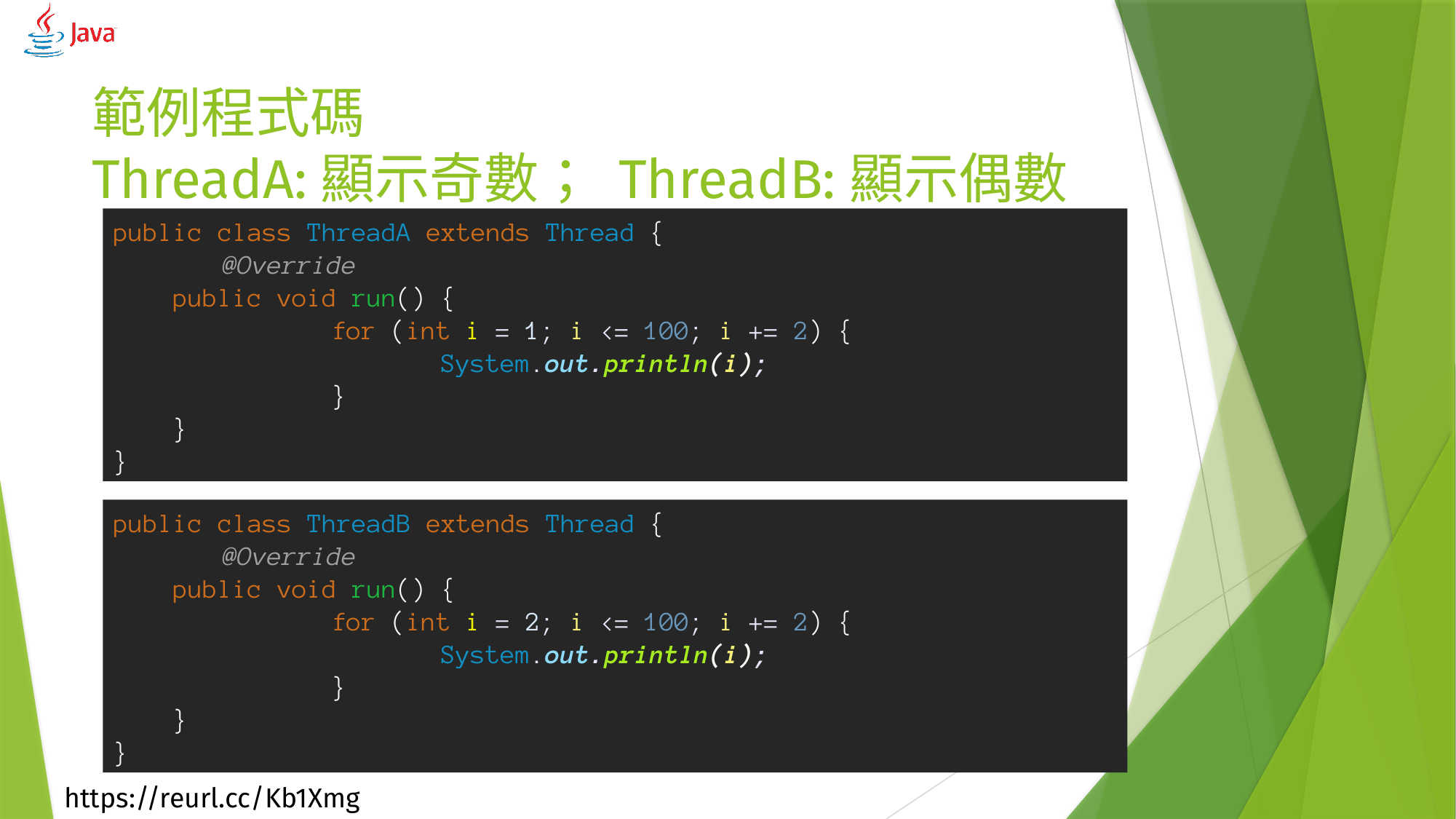

# 範例程式碼 ThreadA:顯示奇數； ThreadB:顯示偶數
public class ThreadA extends Thread {
	@Override
    public void run() {
		for (int i = 1; i <= 100; i += 2) {
			System.out.println(i);
		}
    }
}
public class ThreadB extends Thread {
	@Override
    public void run() {
		for (int i = 2; i <= 100; i += 2) {
			System.out.println(i);
		}
    }
}